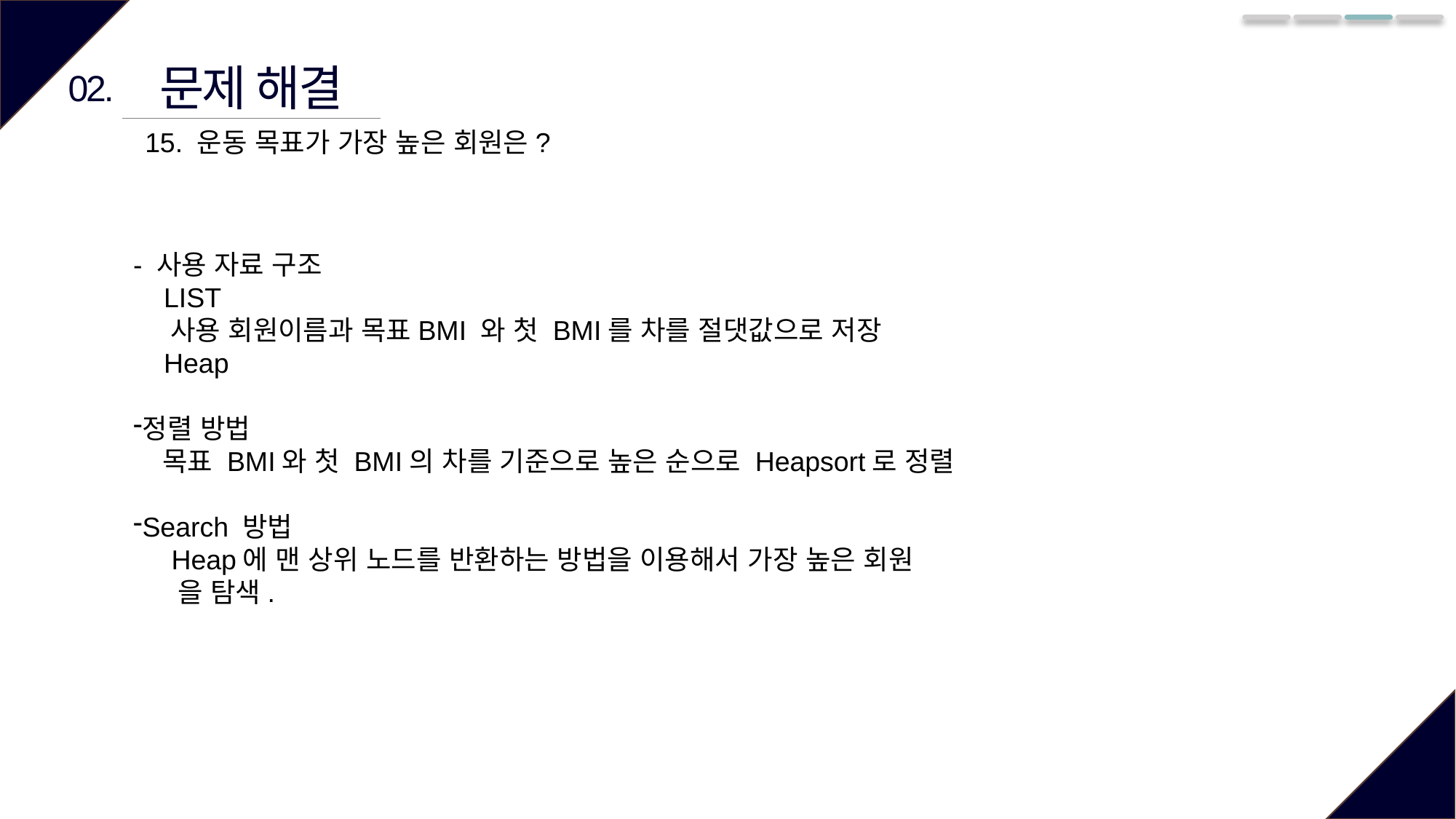

문제 해결
02.
15. 운동 목표가 가장 높은 회원은?
- 사용 자료 구조
    LIST
    사용 회원이름과 목표BMI 와 첫 BMI를 차를 절댓값으로 저장
    Heap

정렬 방법
   목표 BMI와 첫 BMI의 차를 기준으로 높은 순으로 Heapsort로 정렬

Search 방법
     Heap에 맨 상위 노드를 반환하는 방법을 이용해서 가장 높은 회원
     을 탐색.